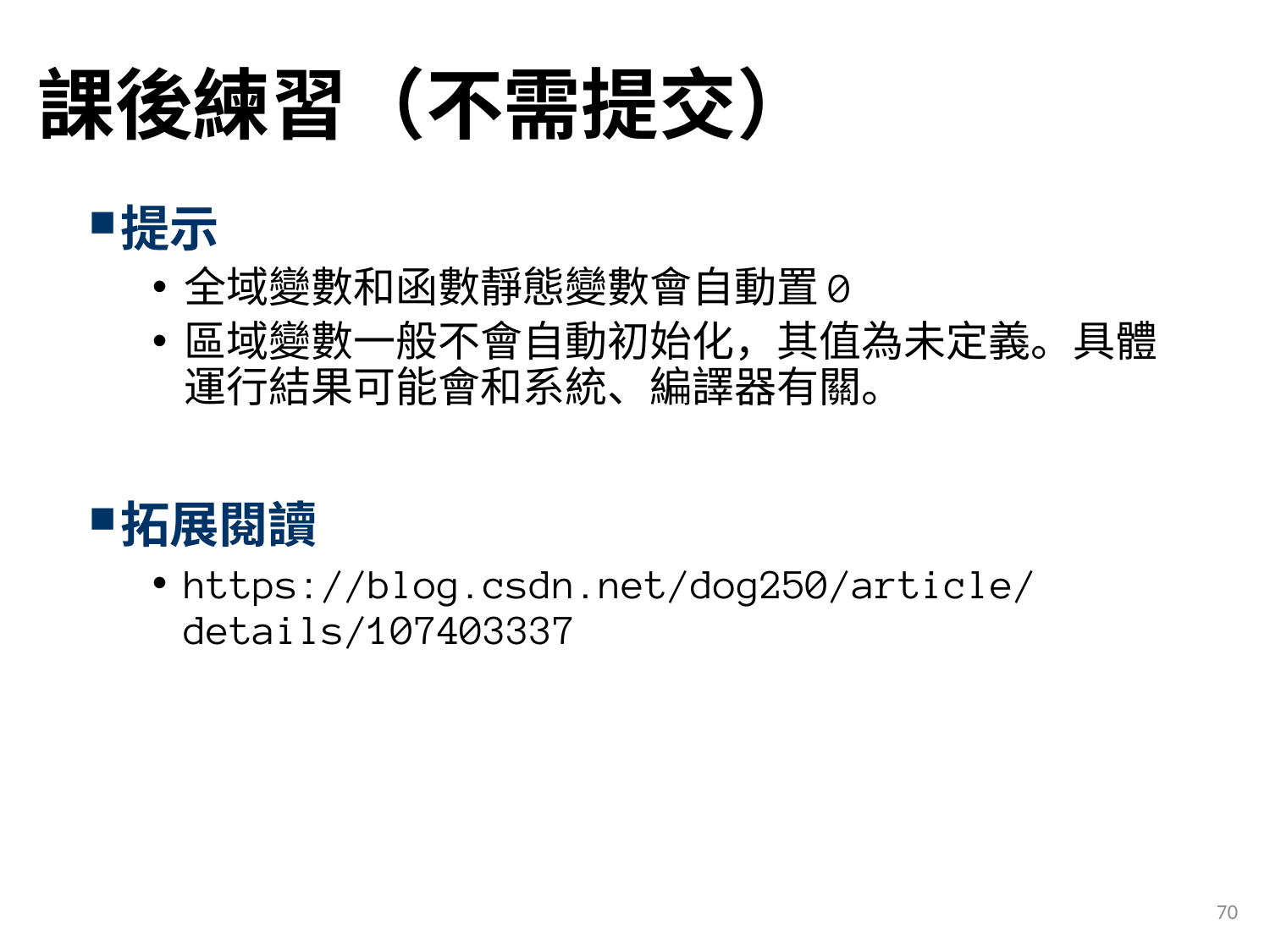

# 課後練習（不需提交）
提示
全域變數和函數靜態變數會自動置0
區域變數一般不會自動初始化，其值為未定義。具體運行結果可能會和系統、編譯器有關。

拓展閱讀
https://blog.csdn.net/dog250/article/details/107403337

70